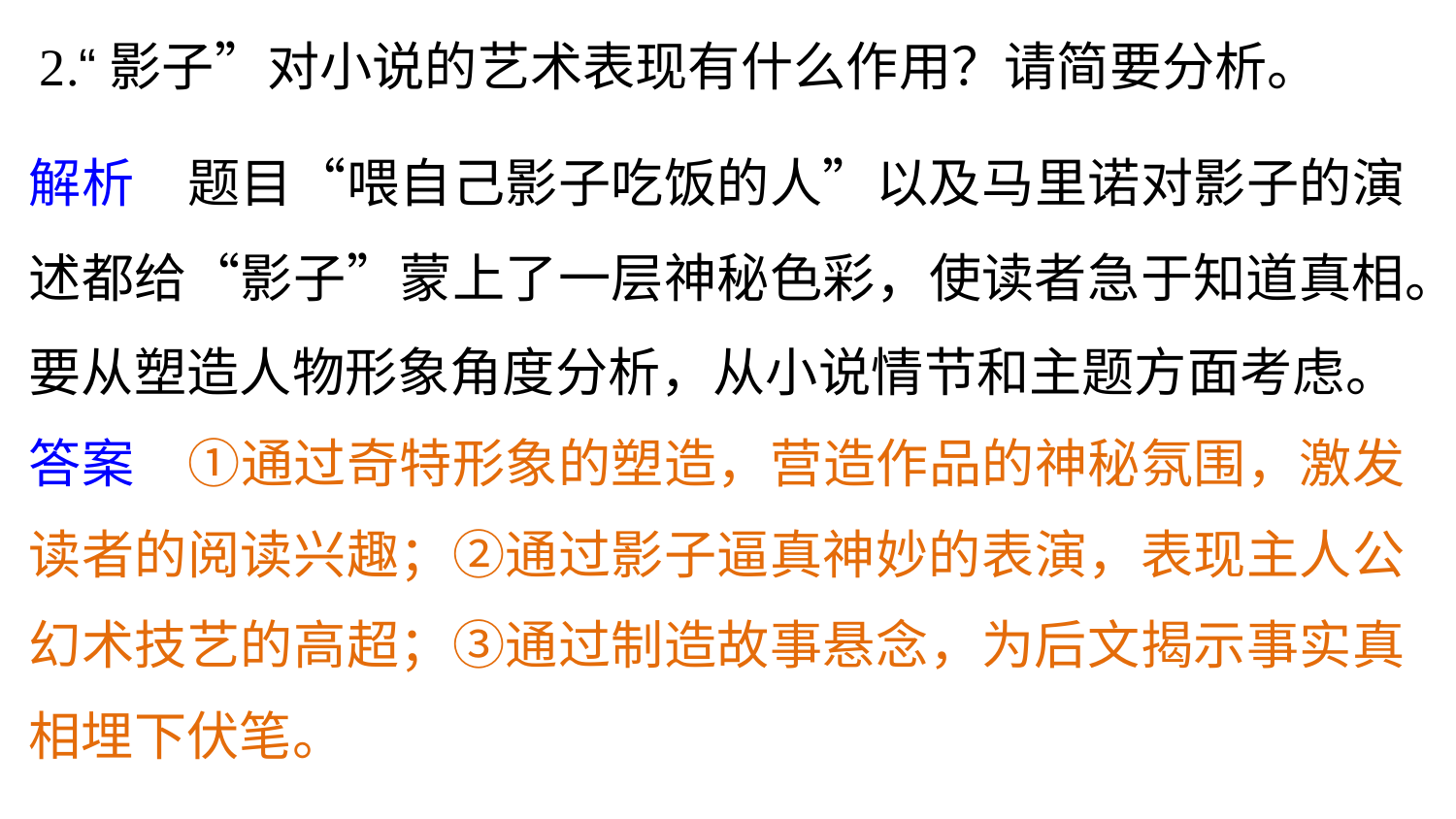

2.“影子”对小说的艺术表现有什么作用？请简要分析。

解析　题目“喂自己影子吃饭的人”以及马里诺对影子的演述都给“影子”蒙上了一层神秘色彩，使读者急于知道真相。要从塑造人物形象角度分析，从小说情节和主题方面考虑。
答案　①通过奇特形象的塑造，营造作品的神秘氛围，激发读者的阅读兴趣；②通过影子逼真神妙的表演，表现主人公幻术技艺的高超；③通过制造故事悬念，为后文揭示事实真相埋下伏笔。